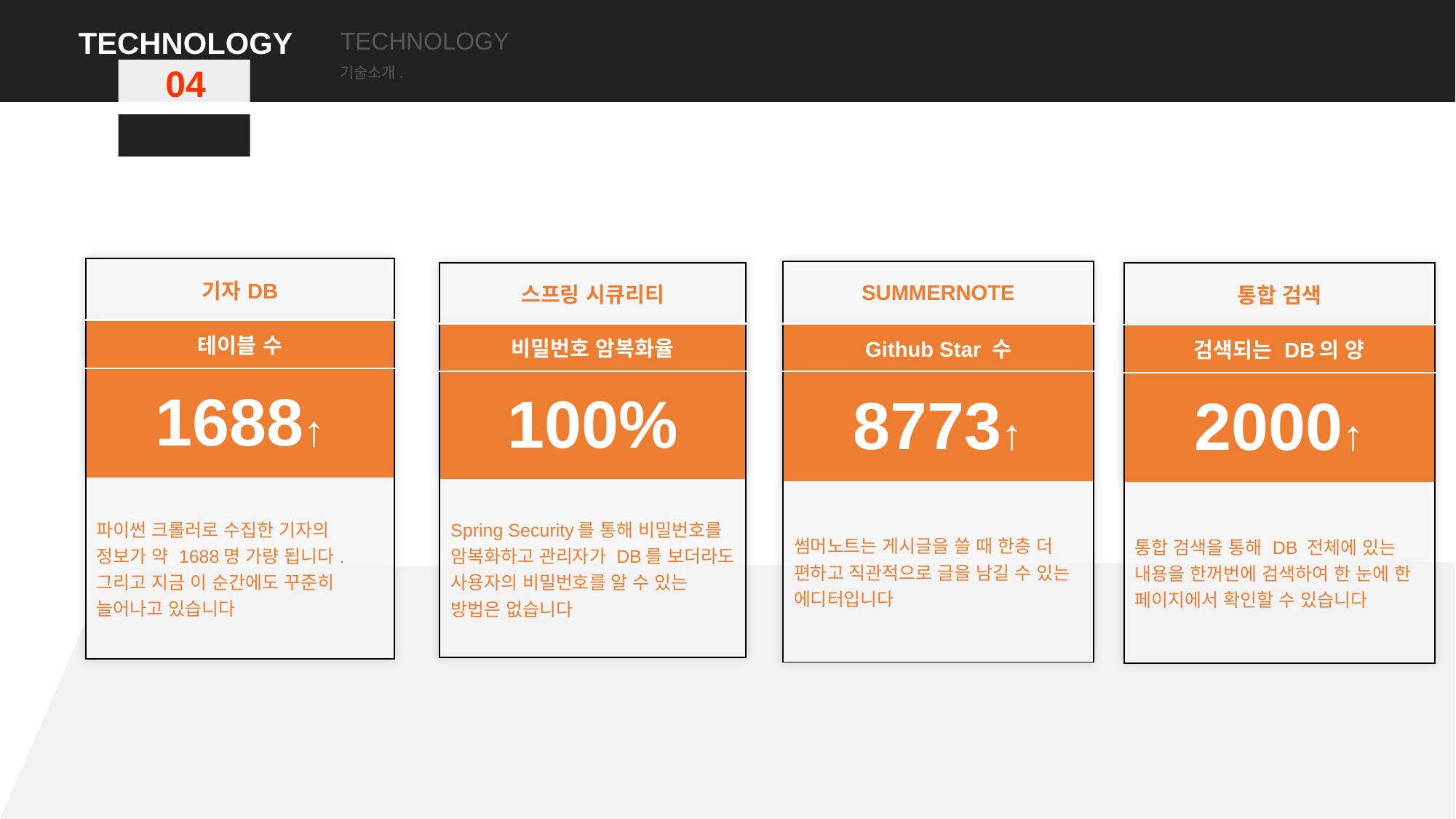

TECHNOLOGY
TECHNOLOGY
기술소개.
04

| 기자DB |
| --- |
| 테이블 수 |
| 1688↑ |
| 파이썬 크롤러로 수집한 기자의 정보가 약 1688명 가량 됩니다. 그리고 지금 이 순간에도 꾸준히 늘어나고 있습니다 |
| SUMMERNOTE |
| --- |
| Github Star 수 |
| 8773↑ |
| 썸머노트는 게시글을 쓸 때 한층 더 편하고 직관적으로 글을 남길 수 있는 에디터입니다 |
| 스프링 시큐리티 |
| --- |
| 비밀번호 암복화율 |
| 100% |
| Spring Security를 통해 비밀번호를 암복화하고 관리자가 DB를 보더라도 사용자의 비밀번호를 알 수 있는 방법은 없습니다 |
| 통합 검색 |
| --- |
| 검색되는 DB의 양 |
| 2000↑ |
| 통합 검색을 통해 DB 전체에 있는 내용을 한꺼번에 검색하여 한 눈에 한 페이지에서 확인할 수 있습니다 |